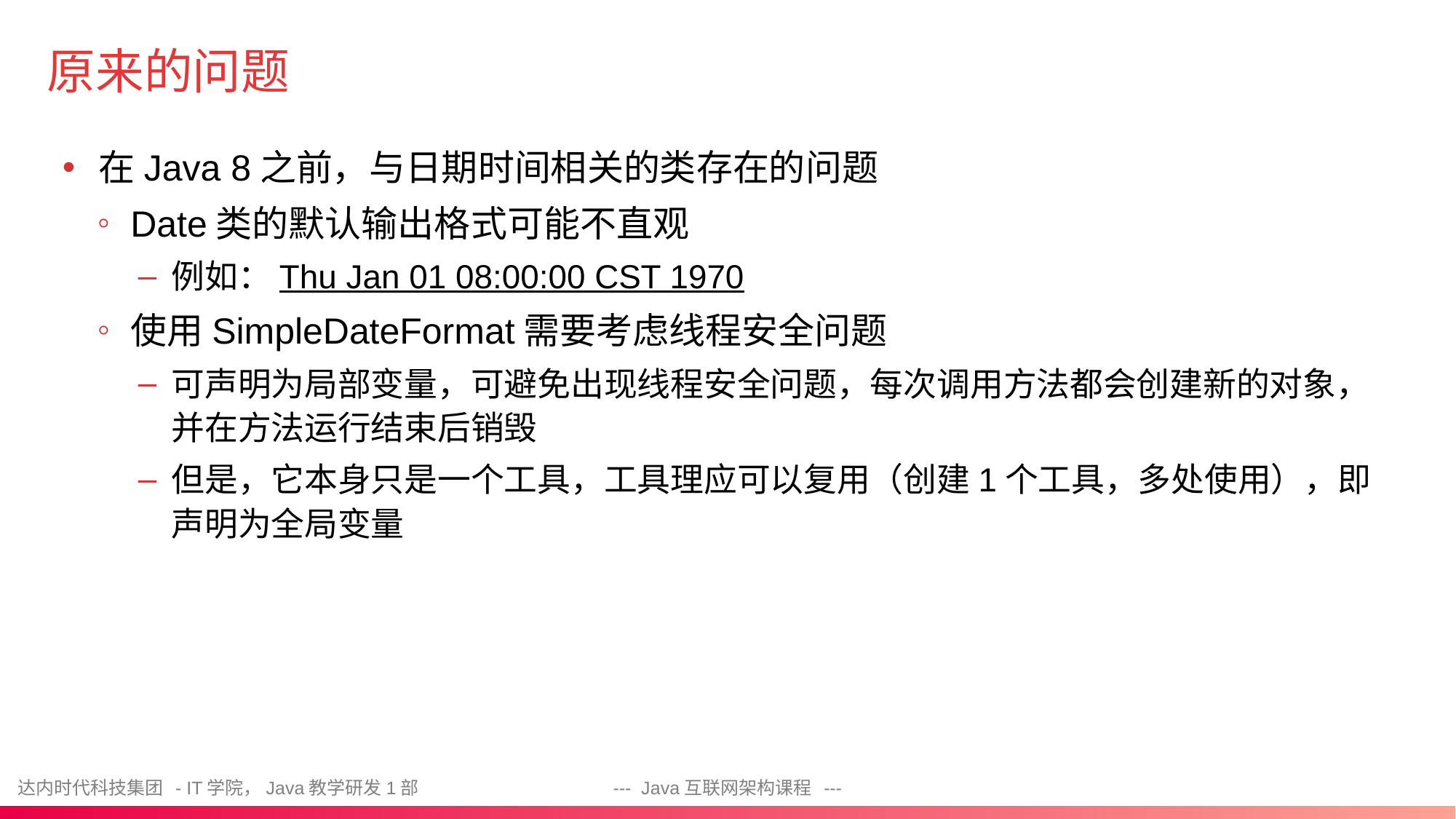

# 原来的问题
在Java 8之前，与日期时间相关的类存在的问题
Date类的默认输出格式可能不直观
例如：Thu Jan 01 08:00:00 CST 1970
使用SimpleDateFormat需要考虑线程安全问题
可声明为局部变量，可避免出现线程安全问题，每次调用方法都会创建新的对象，并在方法运行结束后销毁
但是，它本身只是一个工具，工具理应可以复用（创建1个工具，多处使用），即声明为全局变量